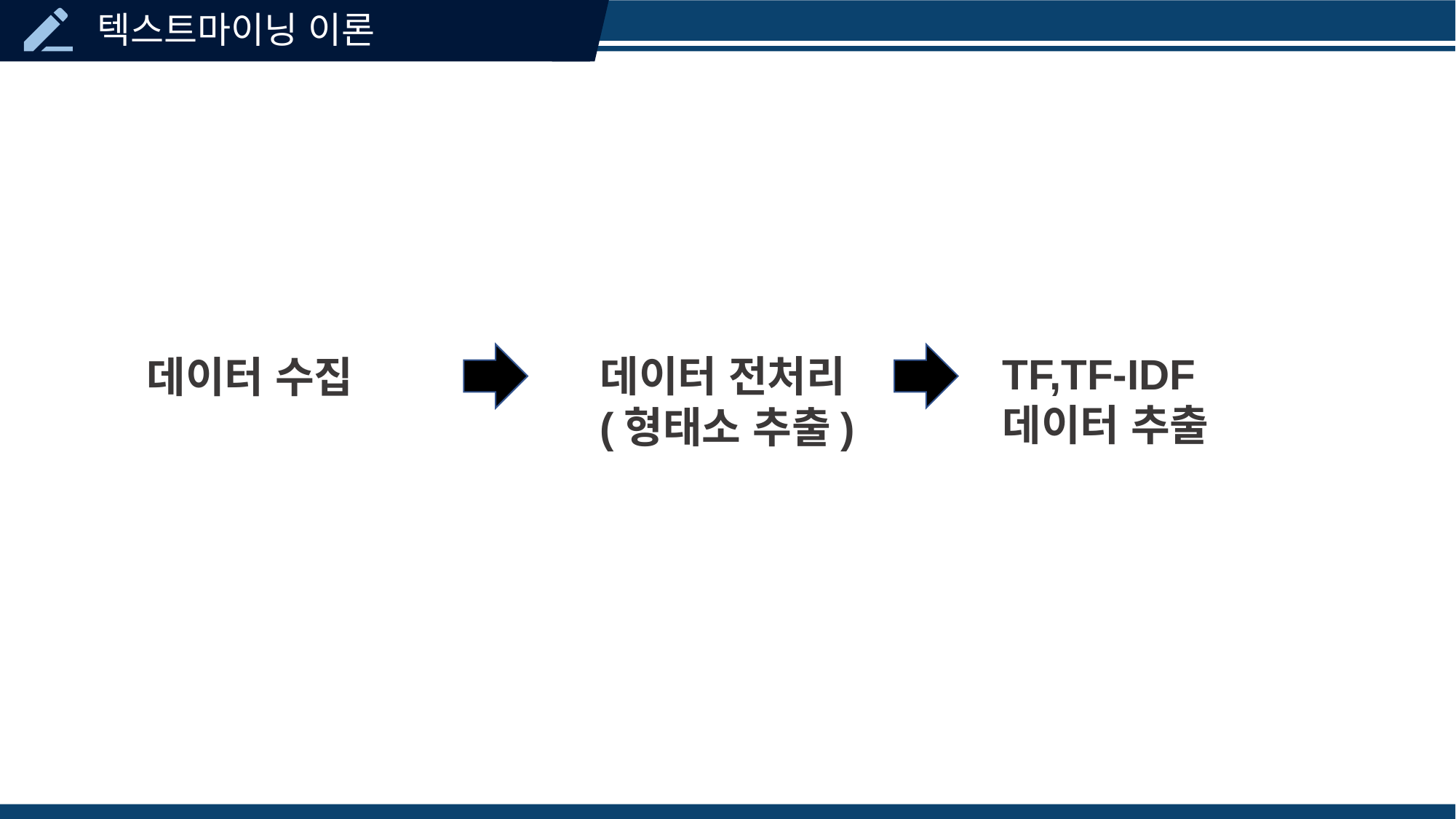

TF,TF-IDF
데이터 추출

데이터 전처리
(형태소 추출)

데이터 수집